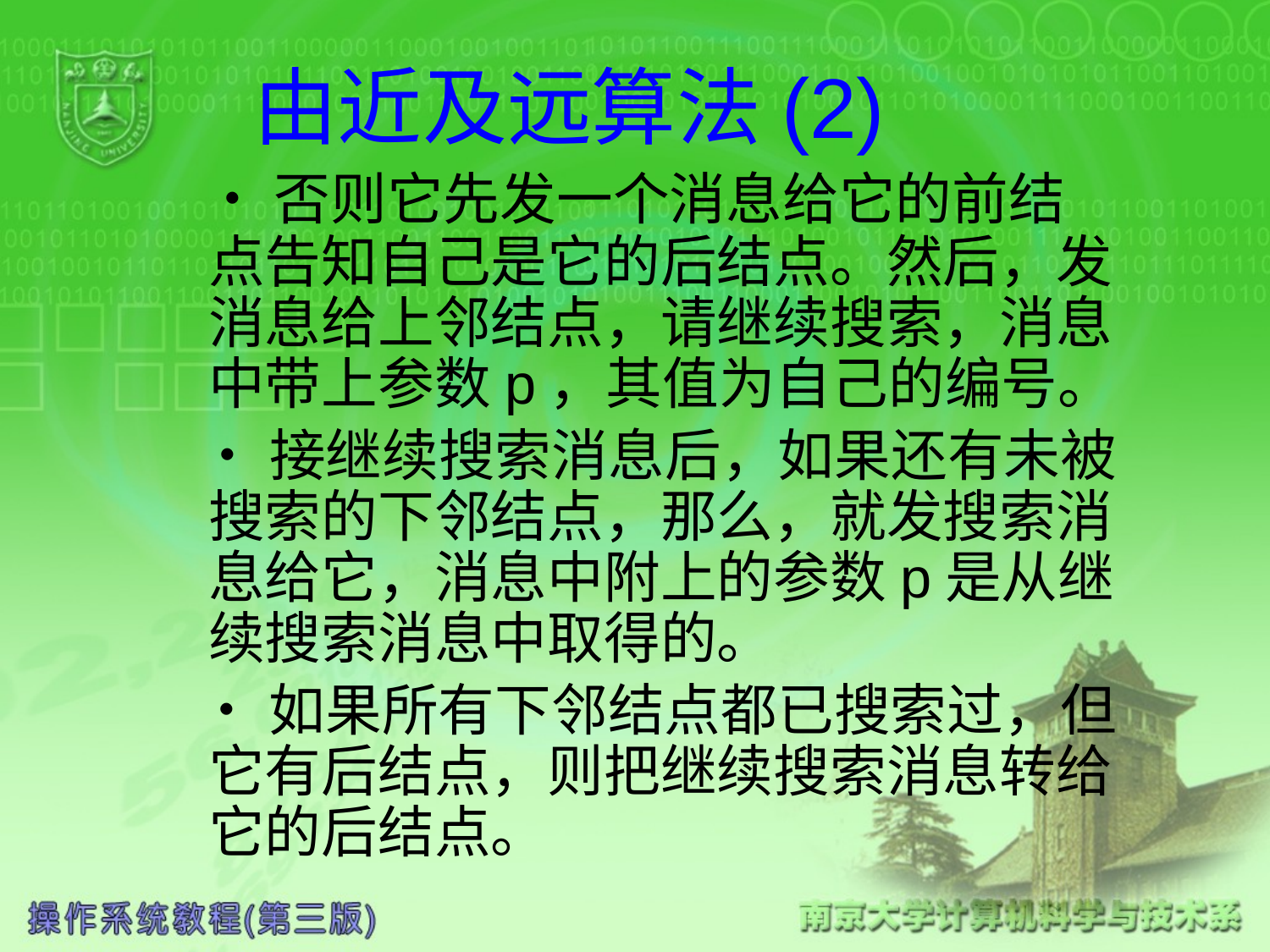

# 由近及远算法(2)
   •否则它先发一个消息给它的前结点告知自己是它的后结点。然后，发消息给上邻结点，请继续搜索，消息中带上参数p，其值为自己的编号。
   •接继续搜索消息后，如果还有未被搜索的下邻结点，那么，就发搜索消息给它，消息中附上的参数p是从继续搜索消息中取得的。
   •如果所有下邻结点都已搜索过，但它有后结点，则把继续搜索消息转给它的后结点。